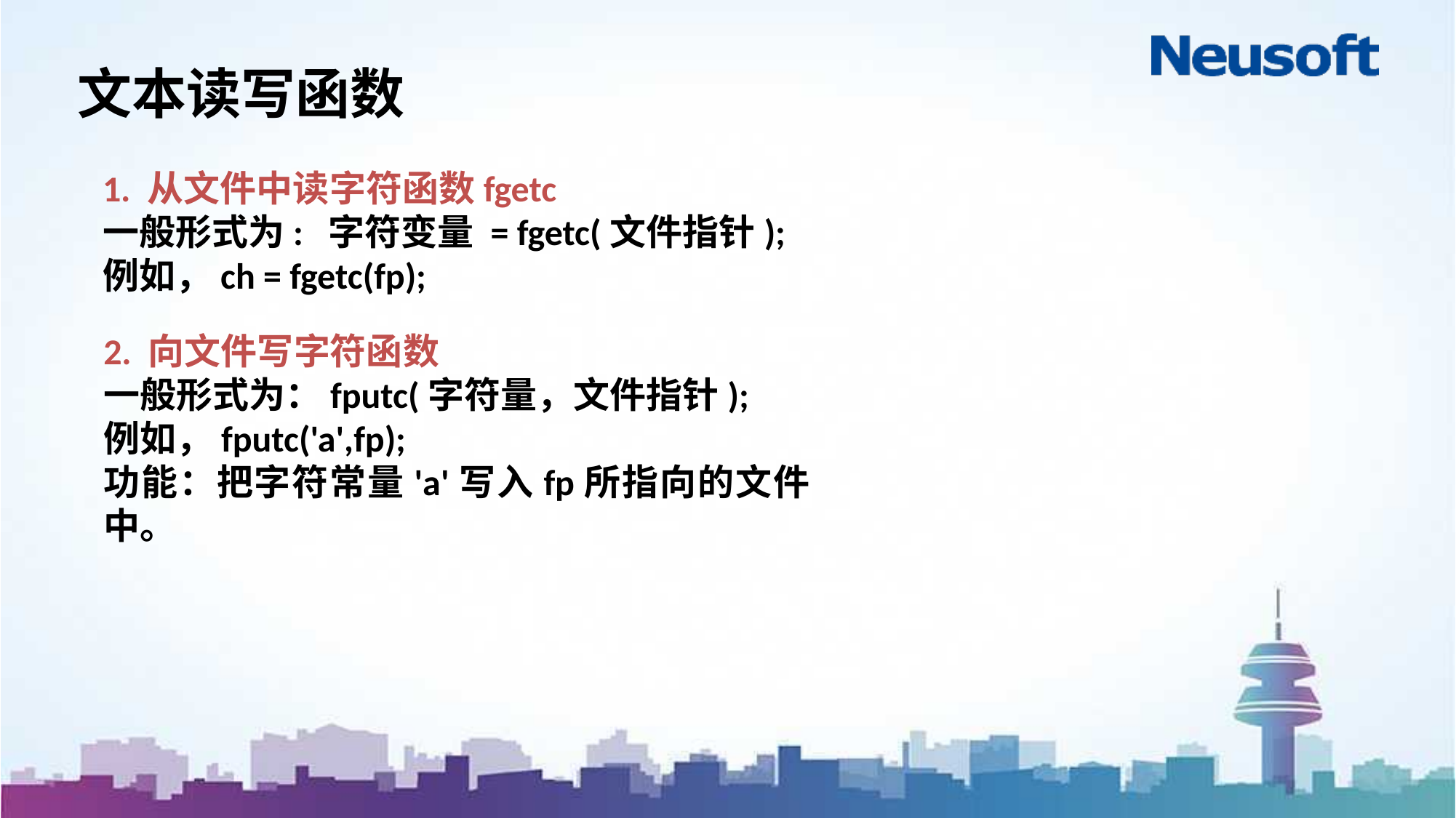

# 文本读写函数
1. 从文件中读字符函数fgetc
一般形式为:  字符变量 = fgetc(文件指针);
例如，ch = fgetc(fp);
2. 向文件写字符函数
一般形式为：fputc(字符量，文件指针);
例如，fputc('a',fp);
功能：把字符常量'a'写入fp所指向的文件中。